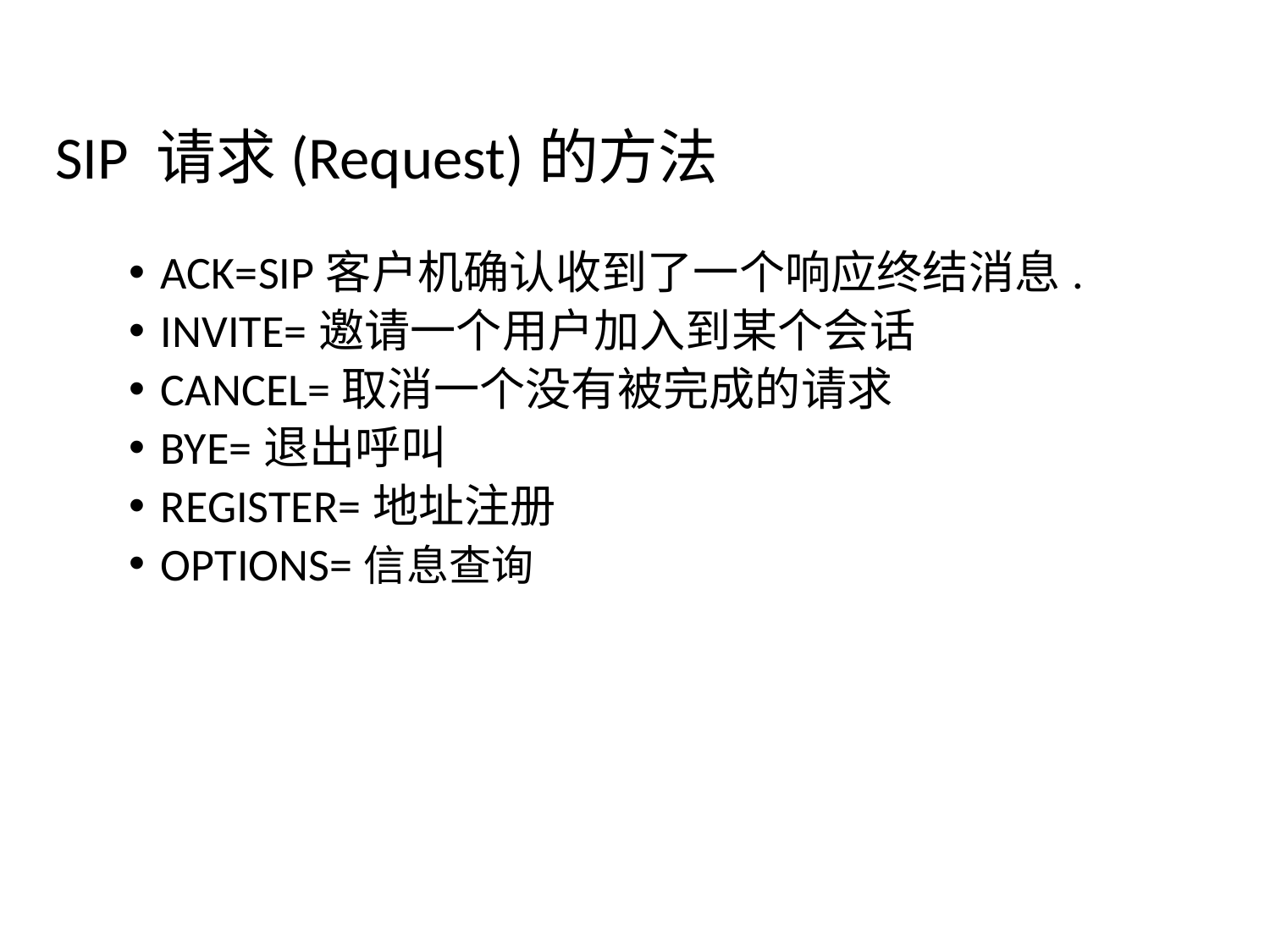

# SIP 请求(Request)的方法
ACK=SIP客户机确认收到了一个响应终结消息.
INVITE=邀请一个用户加入到某个会话
CANCEL=取消一个没有被完成的请求
BYE=退出呼叫
REGISTER=地址注册
OPTIONS=信息查询